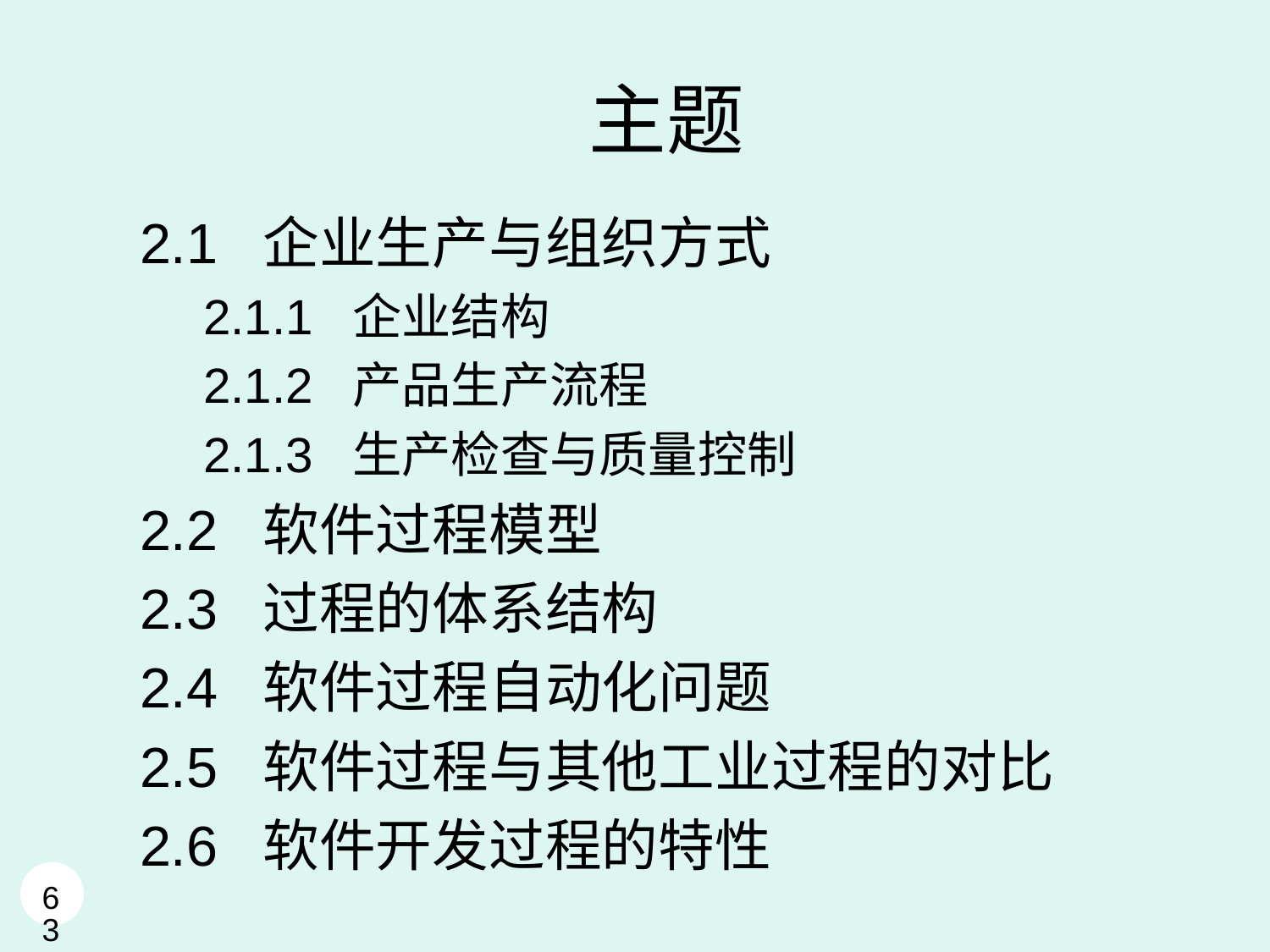

# 主题
2.1  企业生产与组织方式
2.1.1  企业结构
2.1.2  产品生产流程
2.1.3  生产检查与质量控制
2.2  软件过程模型
2.3  过程的体系结构
2.4  软件过程自动化问题
2.5  软件过程与其他工业过程的对比
2.6  软件开发过程的特性
63

63